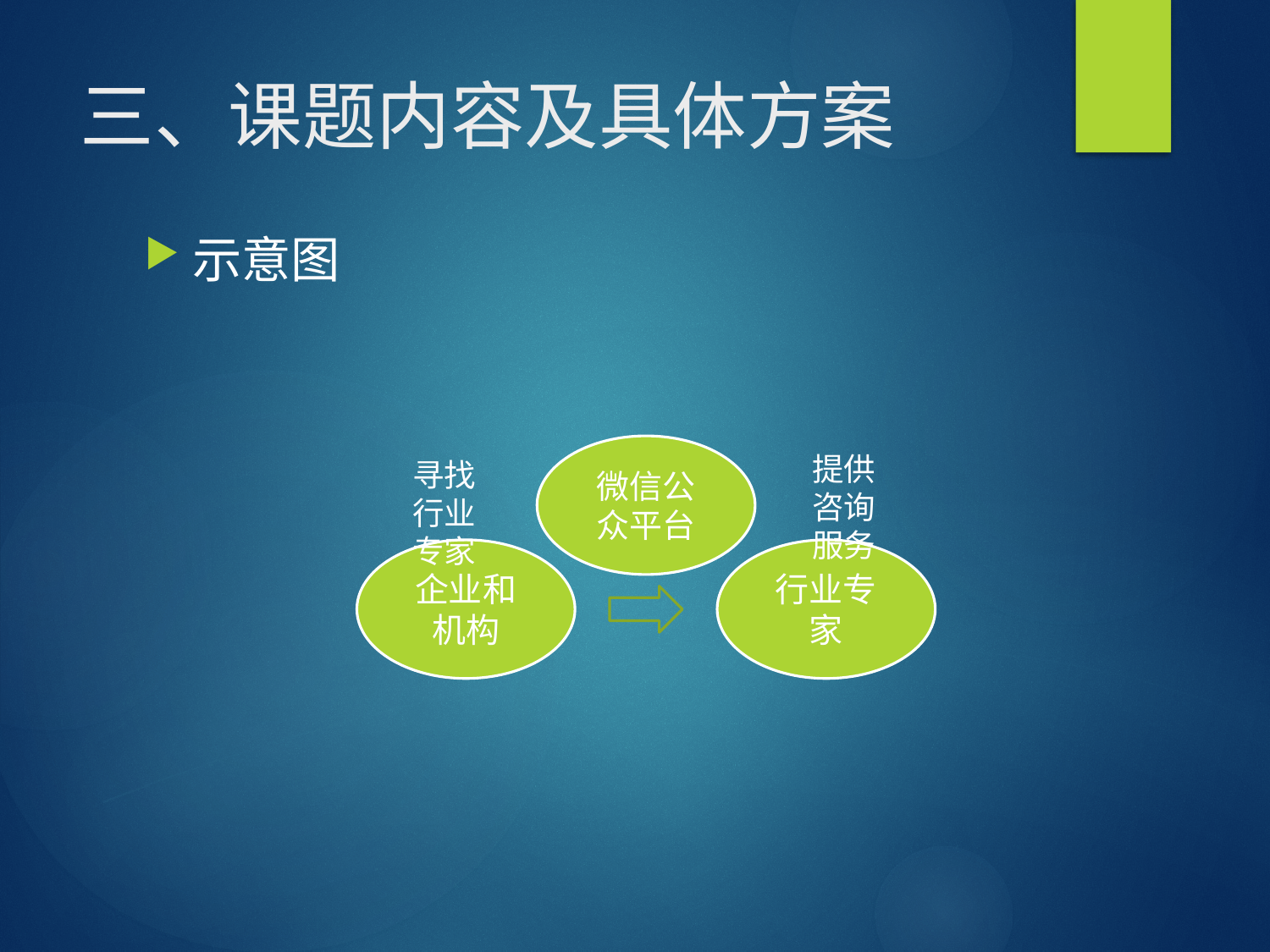

# 三、课题内容及具体方案
示意图
微信公众平台
行业专家
企业和机构
提供咨询服务
寻找行业专家